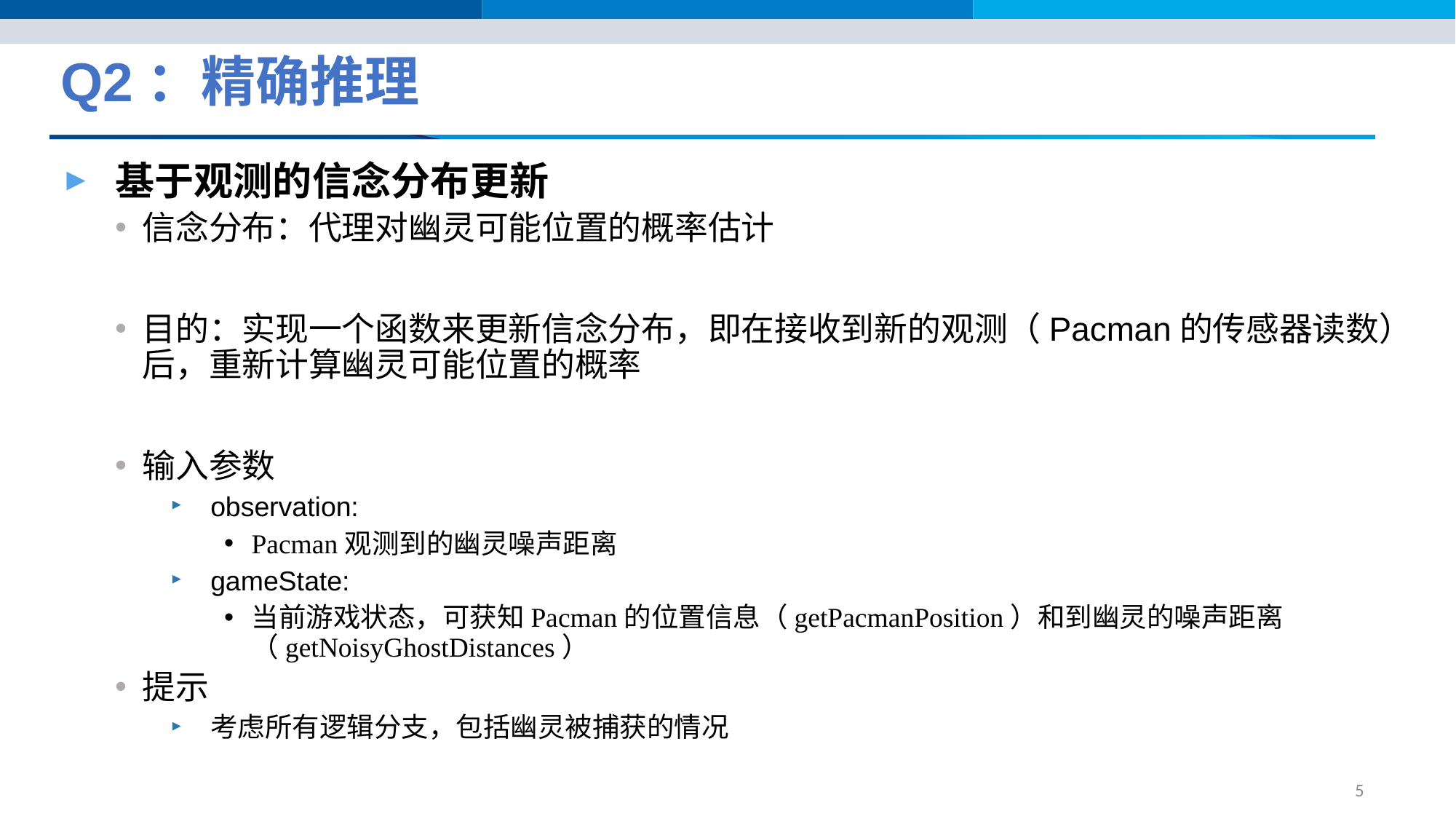

# Q2：精确推理
基于观测的信念分布更新
信念分布：代理对幽灵可能位置的概率估计

目的：实现一个函数来更新信念分布，即在接收到新的观测（Pacman的传感器读数）后，重新计算幽灵可能位置的概率

输入参数
observation:
Pacman观测到的幽灵噪声距离
gameState:
当前游戏状态，可获知Pacman的位置信息（getPacmanPosition）和到幽灵的噪声距离（getNoisyGhostDistances）
提示
考虑所有逻辑分支，包括幽灵被捕获的情况
5